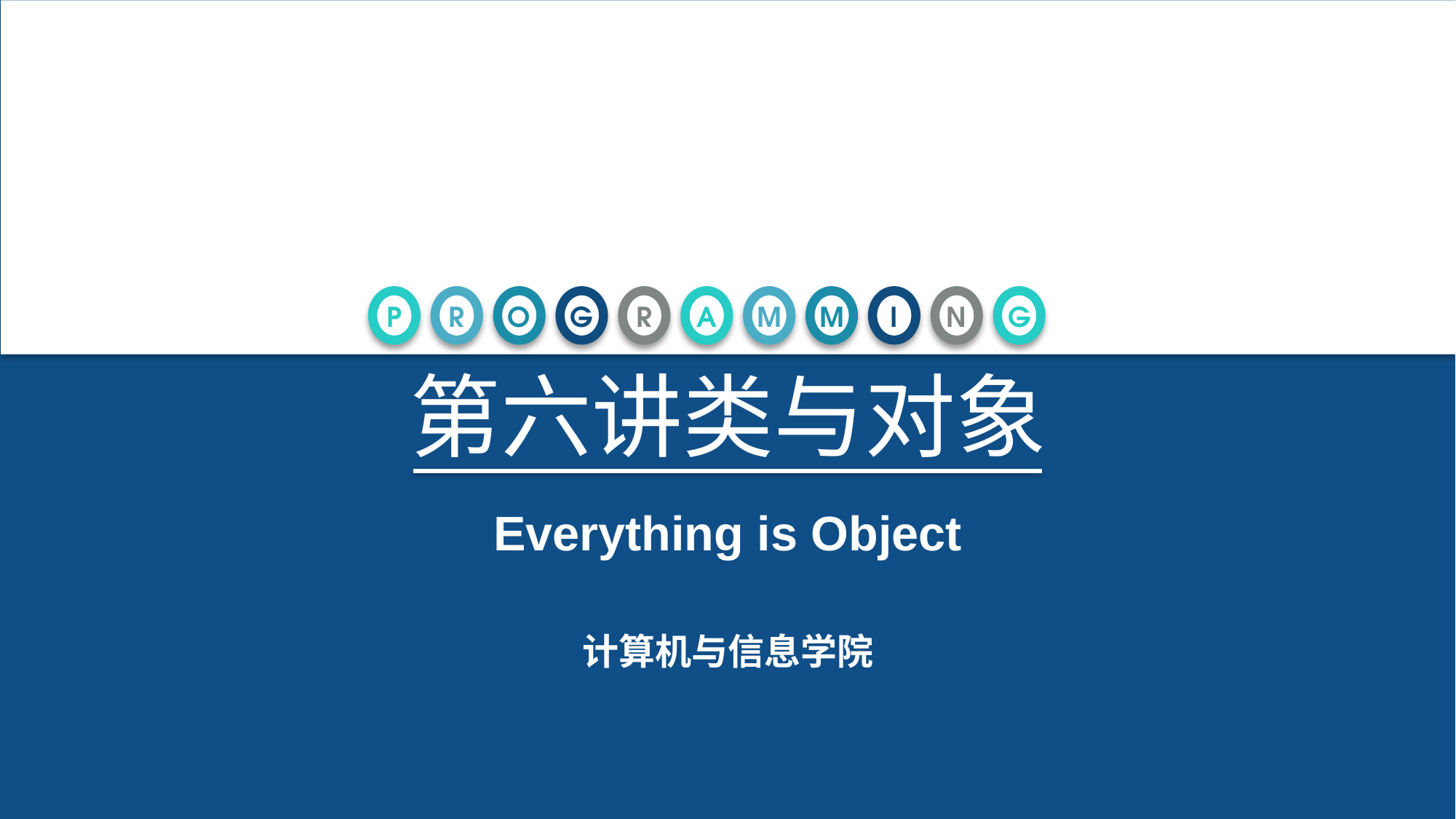

P

R

O

G

R

A

M

M

I

N

G
第六讲类与对象
Everything is Object
计算机与信息学院